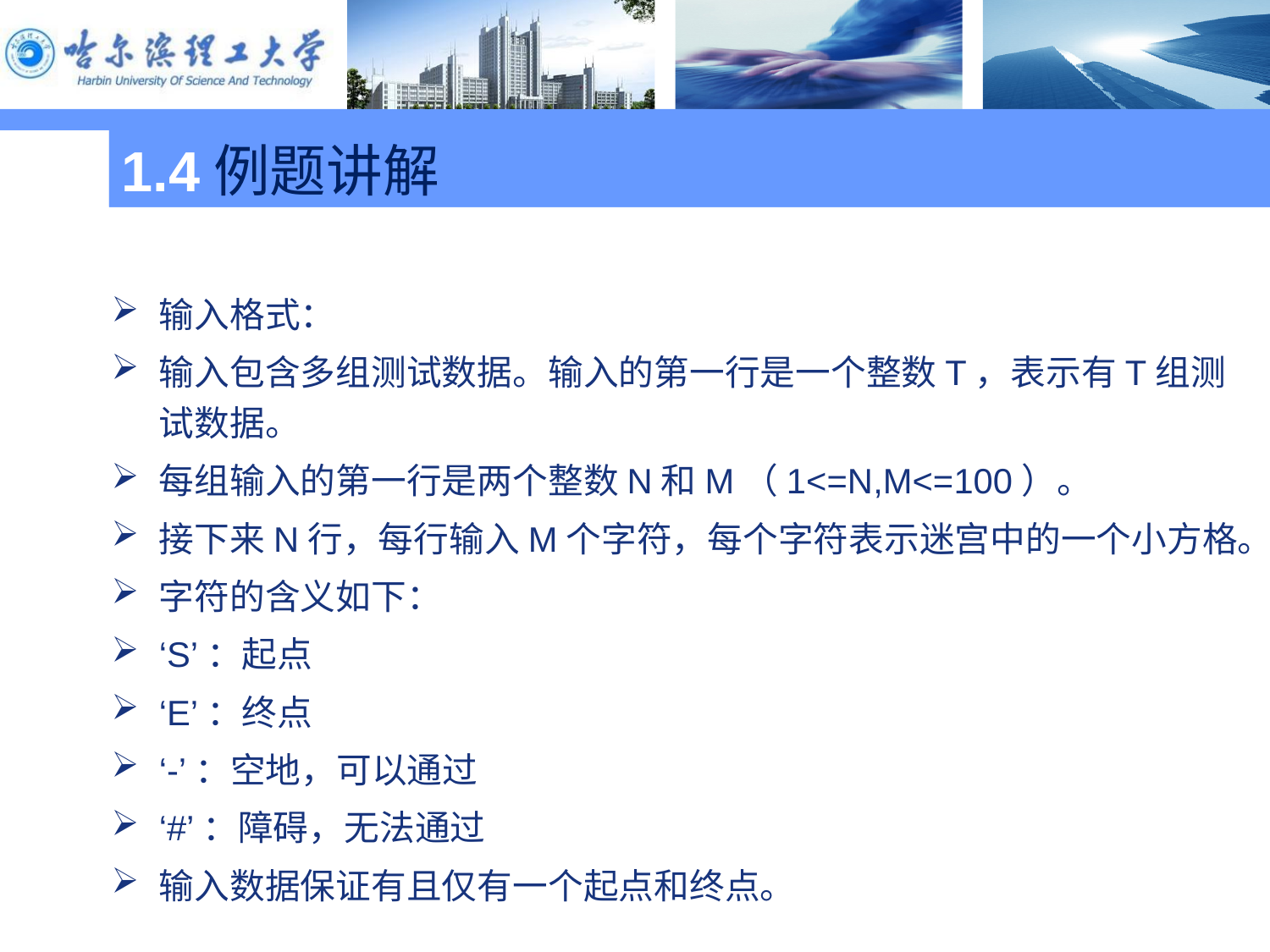

1.4例题讲解
#
输入格式：
输入包含多组测试数据。输入的第一行是一个整数T，表示有T组测试数据。
每组输入的第一行是两个整数N和M（1<=N,M<=100）。
接下来N行，每行输入M个字符，每个字符表示迷宫中的一个小方格。
字符的含义如下：
‘S’：起点
‘E’：终点
‘-’：空地，可以通过
‘#’：障碍，无法通过
输入数据保证有且仅有一个起点和终点。